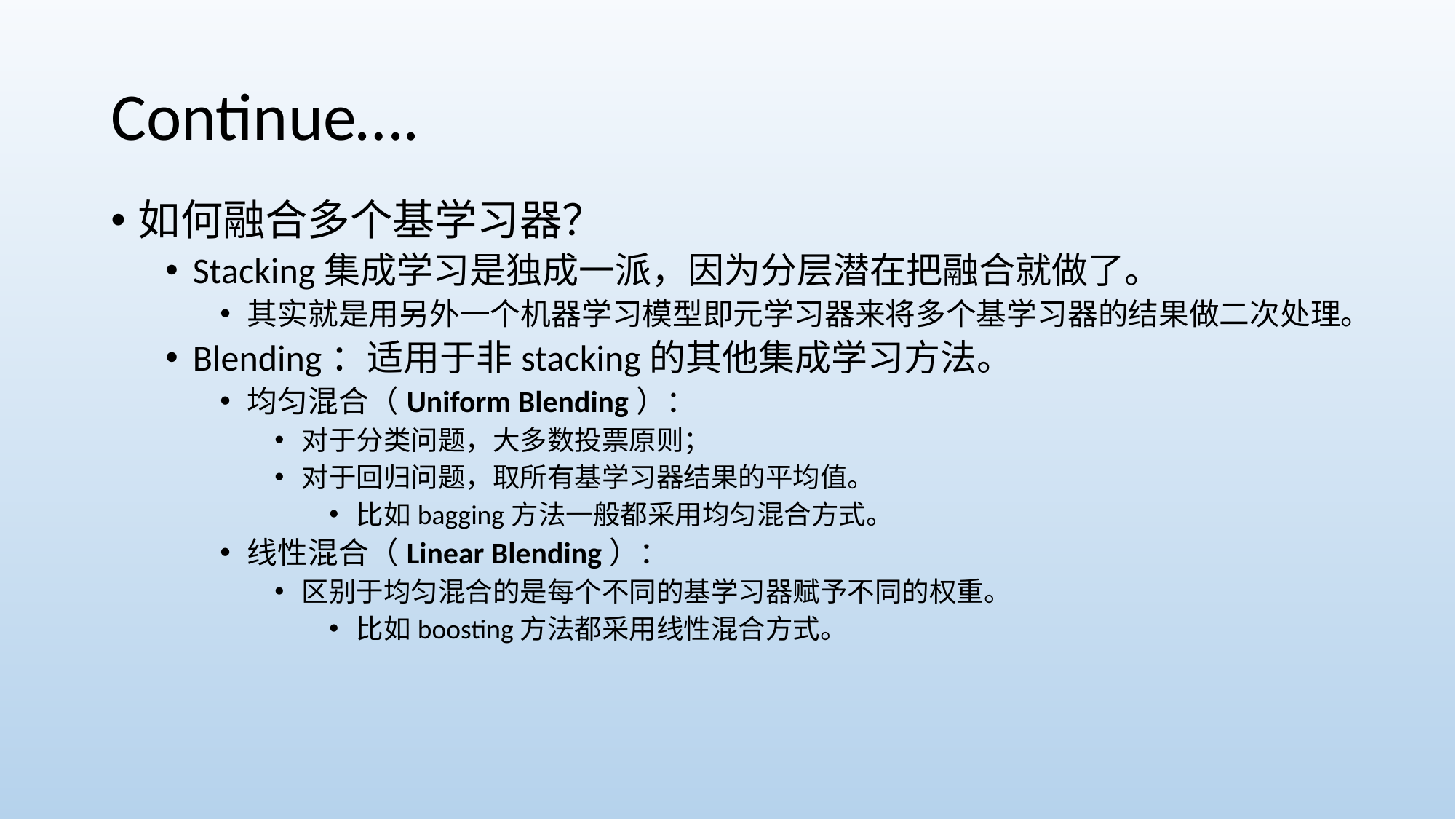

# Continue….
如何融合多个基学习器？
Stacking集成学习是独成一派，因为分层潜在把融合就做了。
其实就是用另外一个机器学习模型即元学习器来将多个基学习器的结果做二次处理。
Blending：适用于非stacking的其他集成学习方法。
均匀混合（Uniform Blending）：
对于分类问题，大多数投票原则；
对于回归问题，取所有基学习器结果的平均值。
比如bagging方法一般都采用均匀混合方式。
线性混合（Linear Blending）：
区别于均匀混合的是每个不同的基学习器赋予不同的权重。
比如boosting方法都采用线性混合方式。